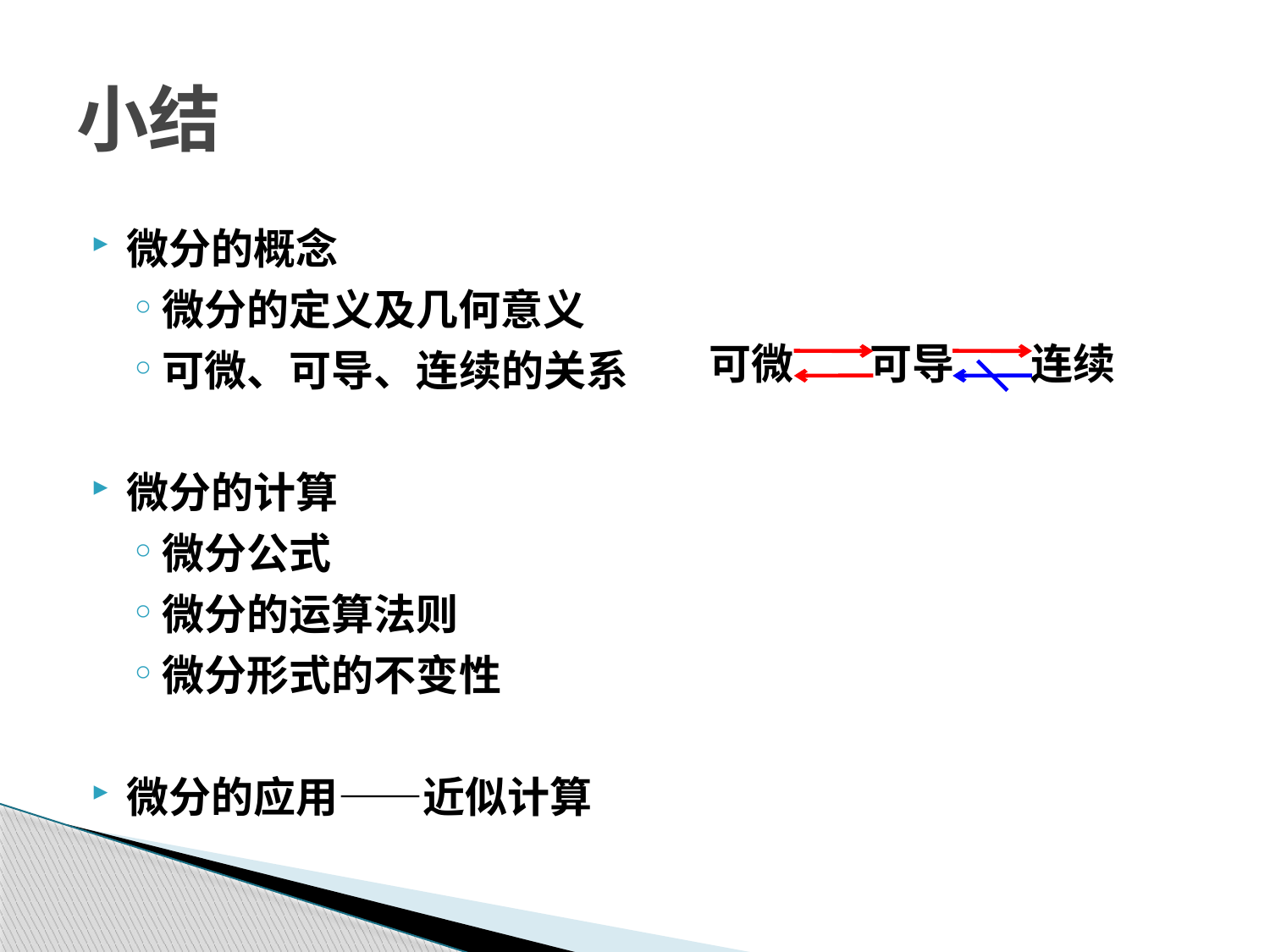

# 小结
微分的概念
微分的定义及几何意义
可微、可导、连续的关系

微分的计算
微分公式
微分的运算法则
微分形式的不变性（微分公式可以作任意变量代换）

微分的应用——近似计算
可微        可导        连续